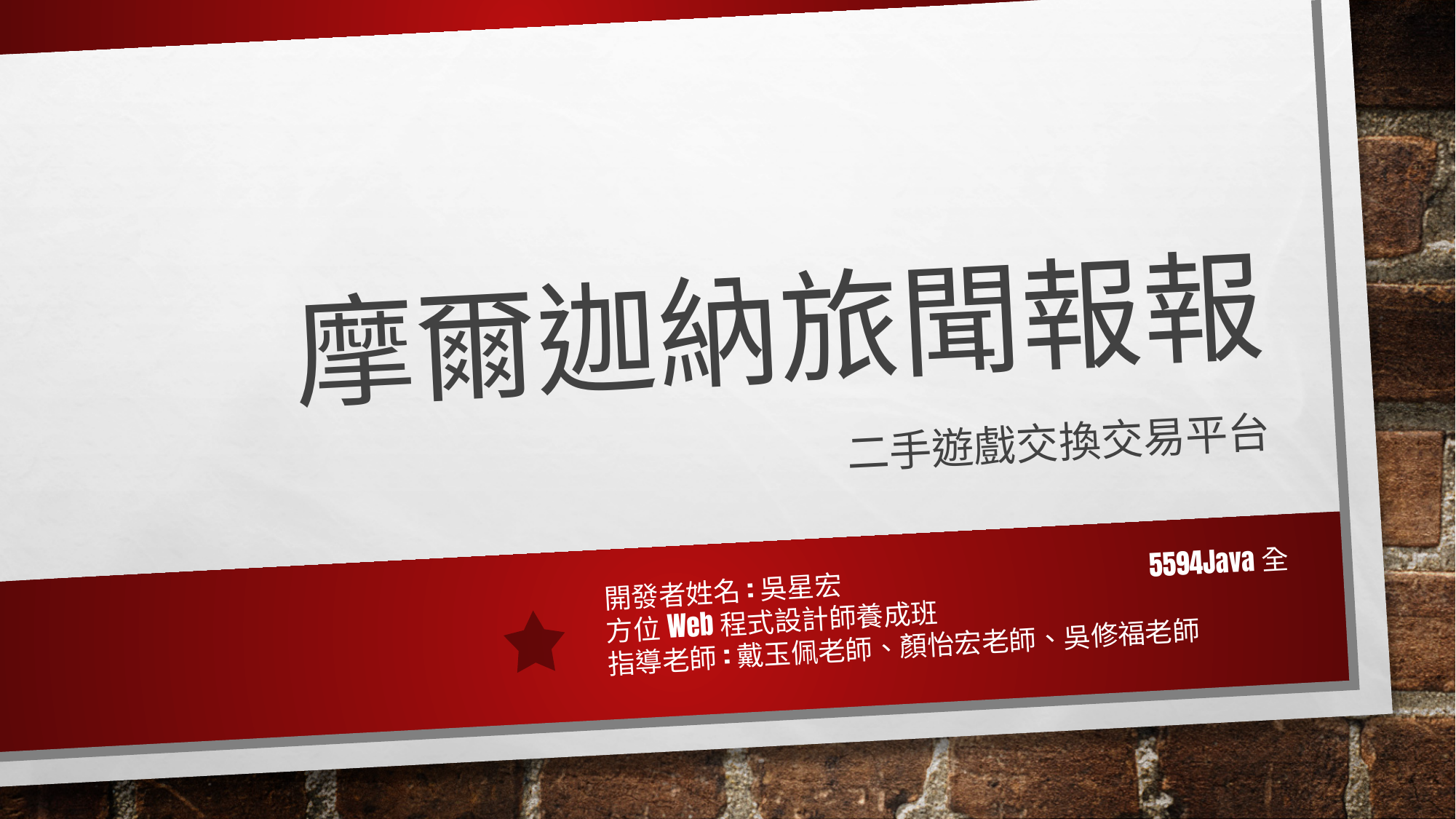

# 摩爾迦納旅聞報報
二手遊戲交換交易平台

開發者姓名:吳星宏			5594Java全方位Web程式設計師養成班
指導老師:戴玉佩老師、顏怡宏老師、吳修福老師